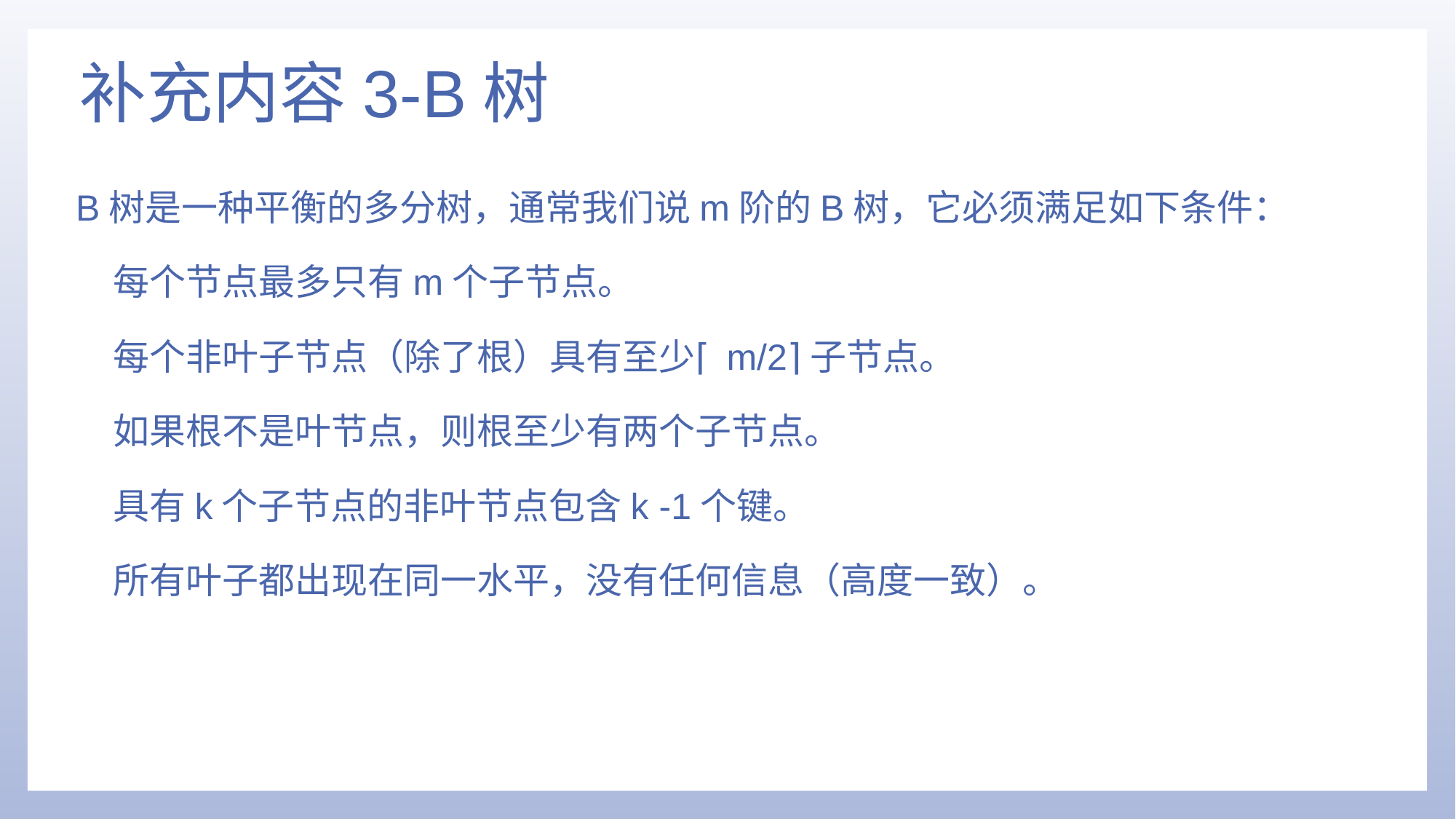

# 补充内容3-B树
B树是一种平衡的多分树，通常我们说m阶的B树，它必须满足如下条件：
每个节点最多只有m个子节点。
每个非叶子节点（除了根）具有至少⌈ m/2⌉子节点。
如果根不是叶节点，则根至少有两个子节点。
具有k个子节点的非叶节点包含k -1个键。
所有叶子都出现在同一水平，没有任何信息（高度一致）。